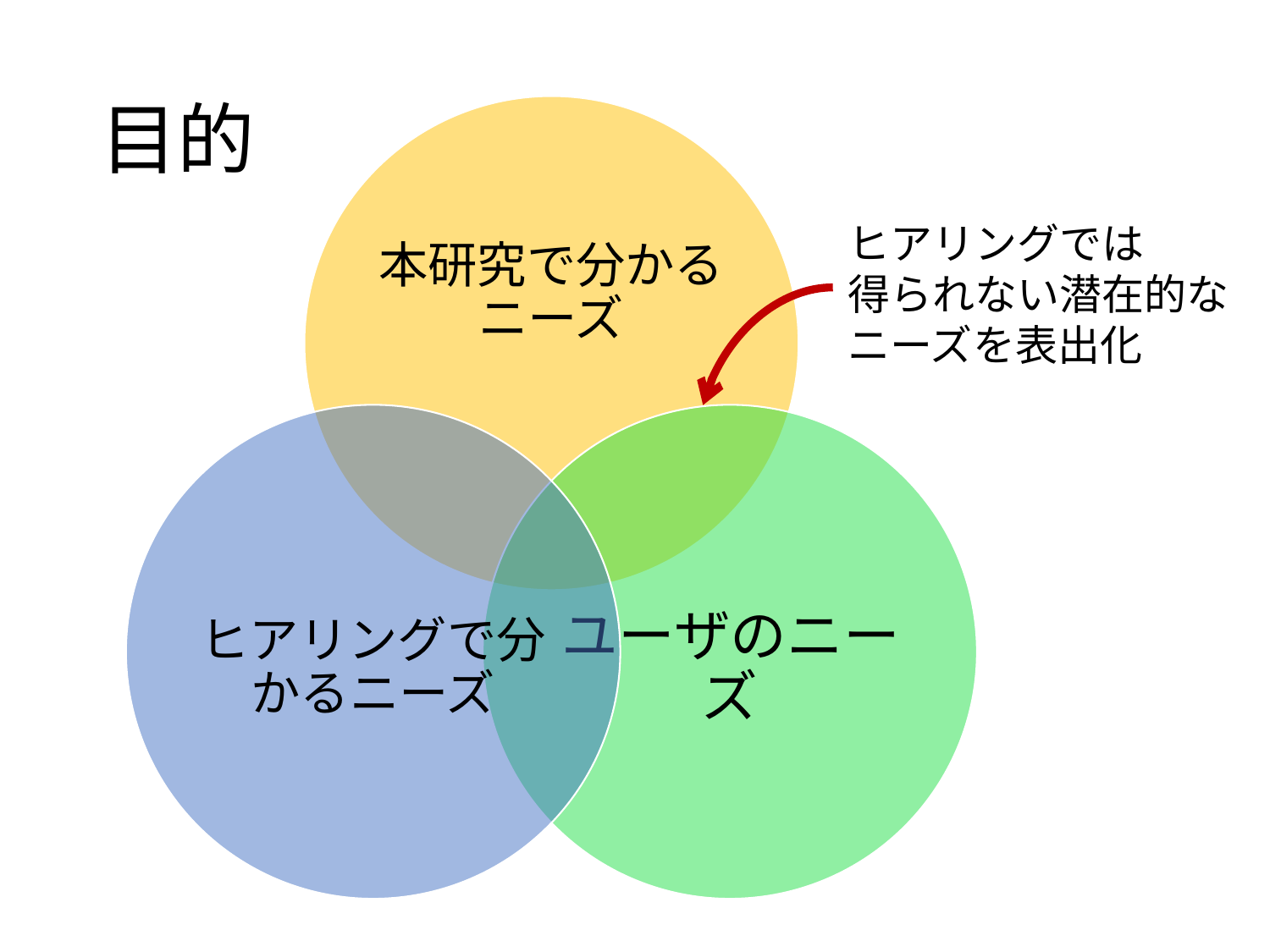

# 目的
本研究で分かるニーズ
ユーザのニーズ
ヒアリングで分かるニーズ
ヒアリングでは　　得られない潜在的なニーズを表出化